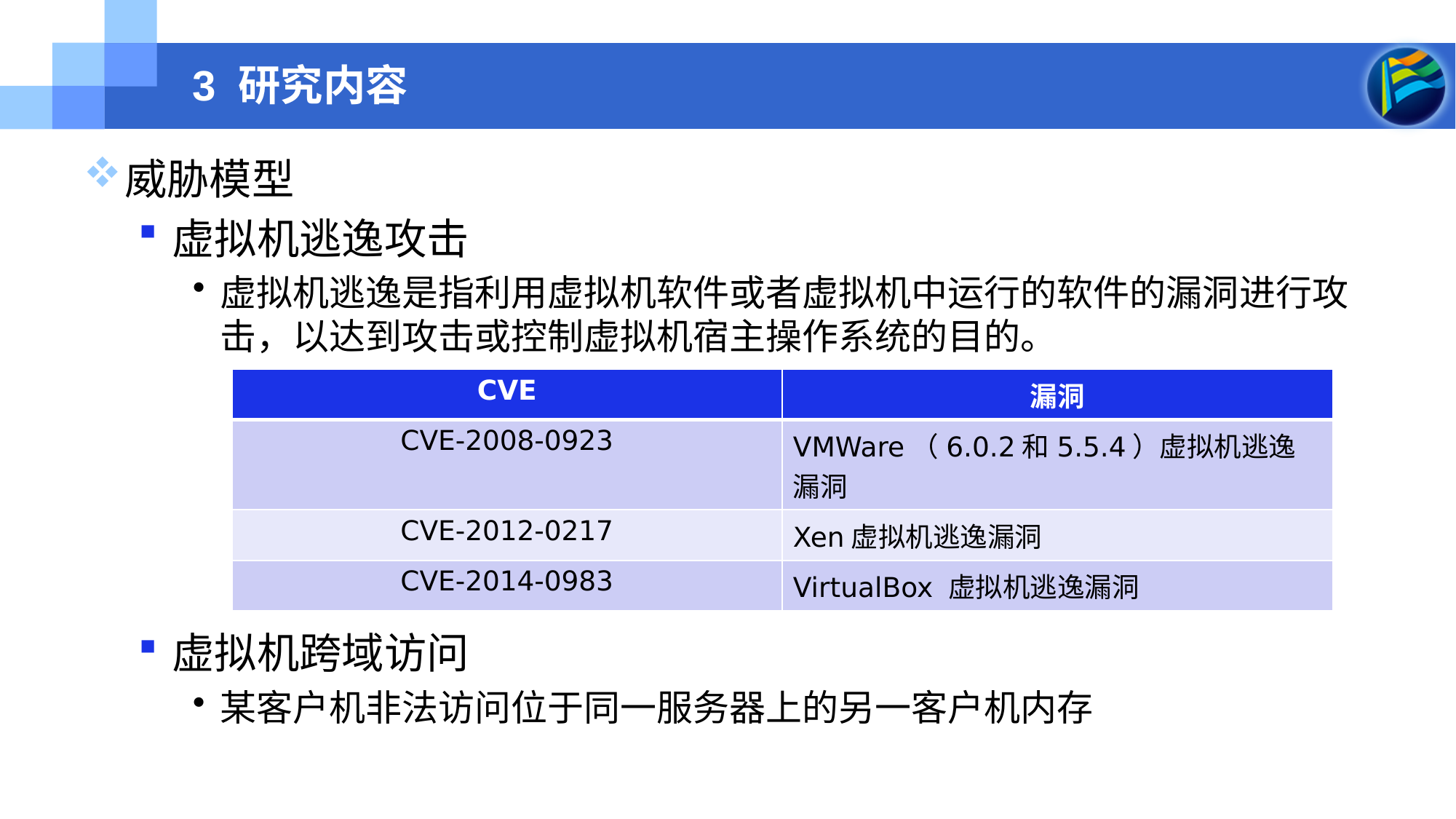

# 3 研究内容
威胁模型
虚拟机逃逸攻击
虚拟机逃逸是指利用虚拟机软件或者虚拟机中运行的软件的漏洞进行攻击，以达到攻击或控制虚拟机宿主操作系统的目的。

虚拟机跨域访问
某客户机非法访问位于同一服务器上的另一客户机内存

| CVE | 漏洞 |
| --- | --- |
| CVE-2008-0923 | VMWare（6.0.2和5.5.4）虚拟机逃逸漏洞 |
| CVE-2012-0217 | Xen虚拟机逃逸漏洞 |
| CVE-2014-0983 | VirtualBox 虚拟机逃逸漏洞 |
12